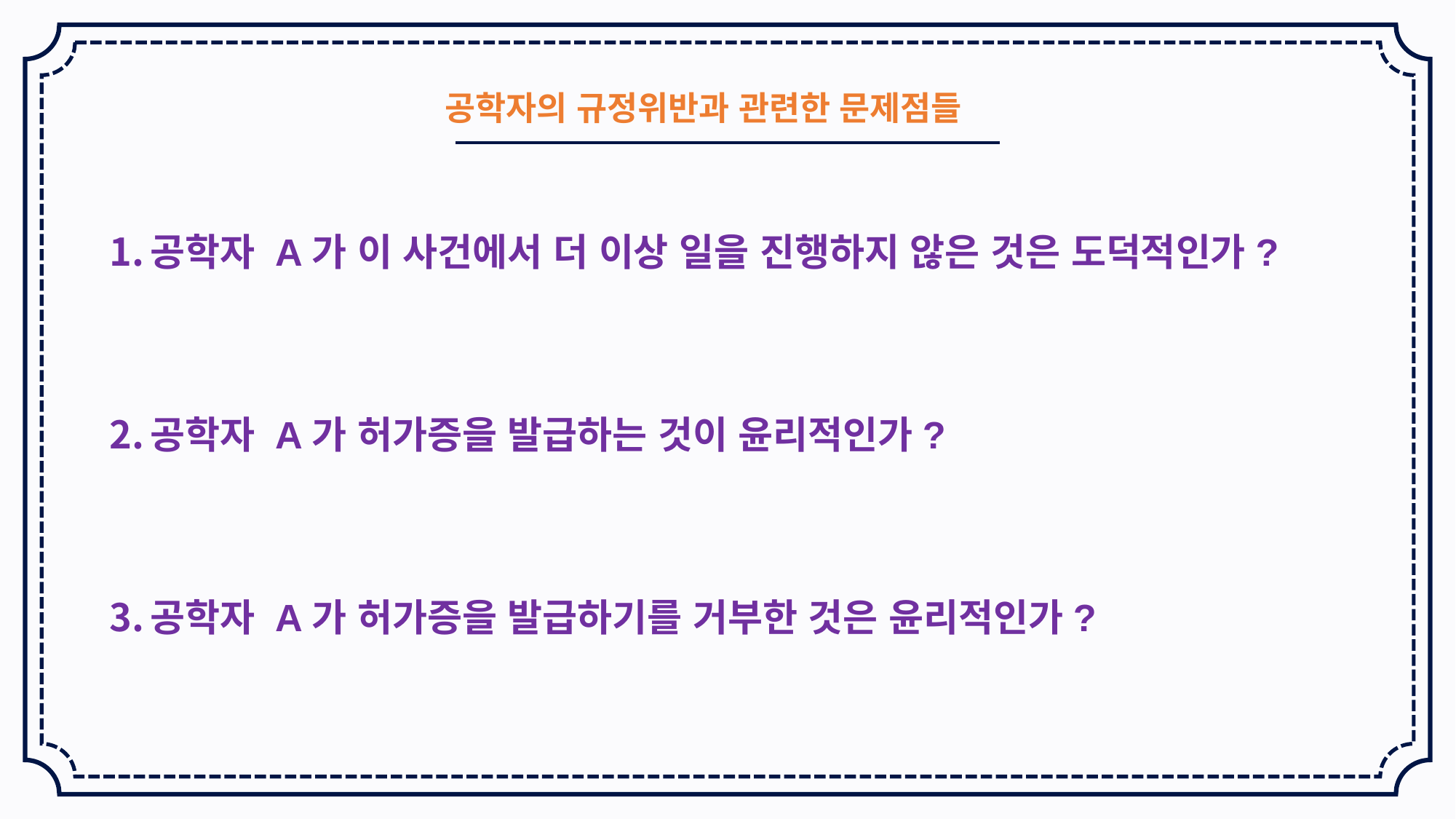

공학자의 규정위반과 관련한 문제점들
공학자 A가 이 사건에서 더 이상 일을 진행하지 않은 것은 도덕적인가?

공학자 A가 허가증을 발급하는 것이 윤리적인가?

공학자 A가 허가증을 발급하기를 거부한 것은 윤리적인가?